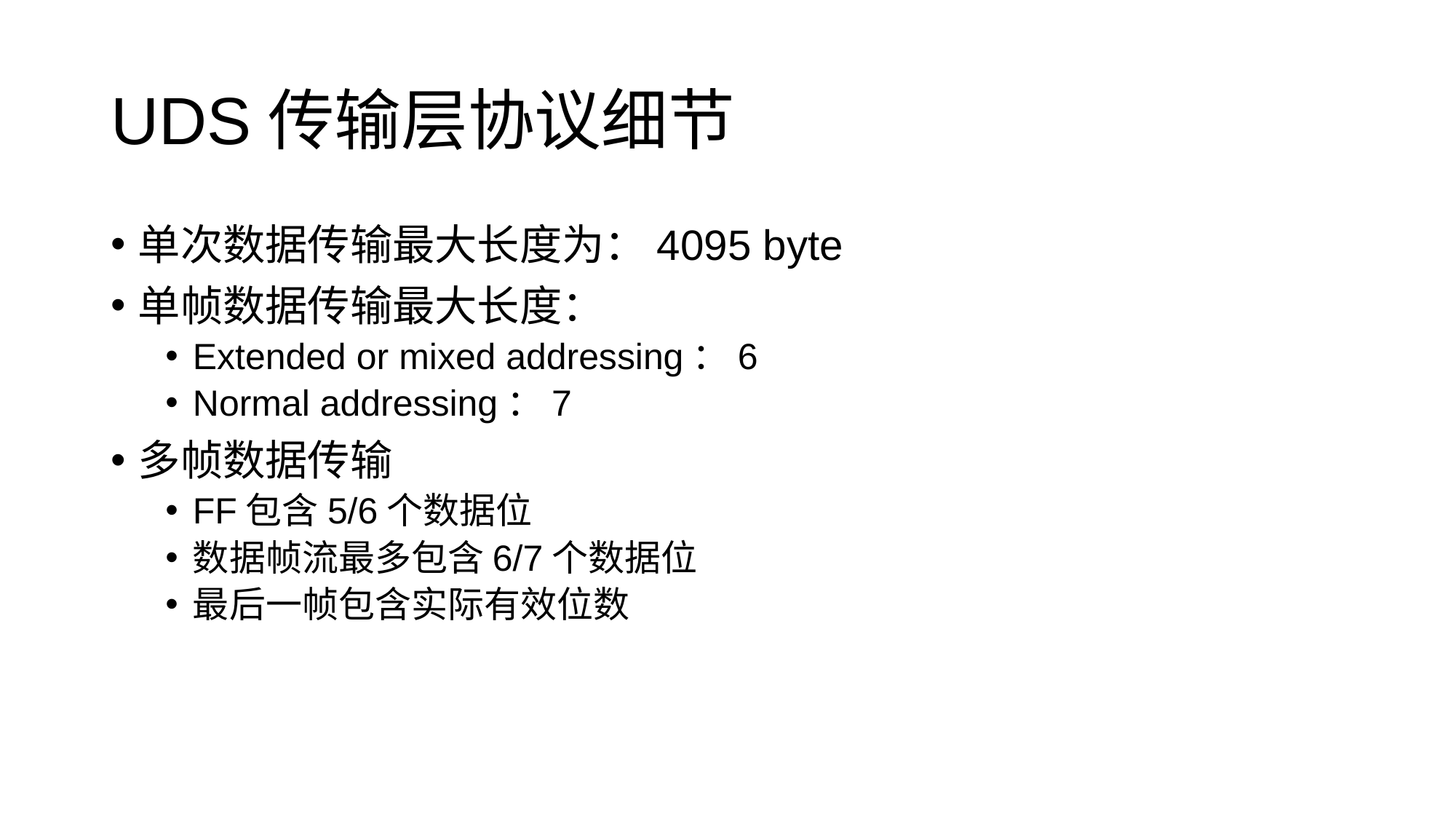

# UDS传输层协议细节
单次数据传输最大长度为：4095 byte
单帧数据传输最大长度：
Extended or mixed addressing：6
Normal addressing：7
多帧数据传输
FF包含5/6个数据位
数据帧流最多包含6/7个数据位
最后一帧包含实际有效位数